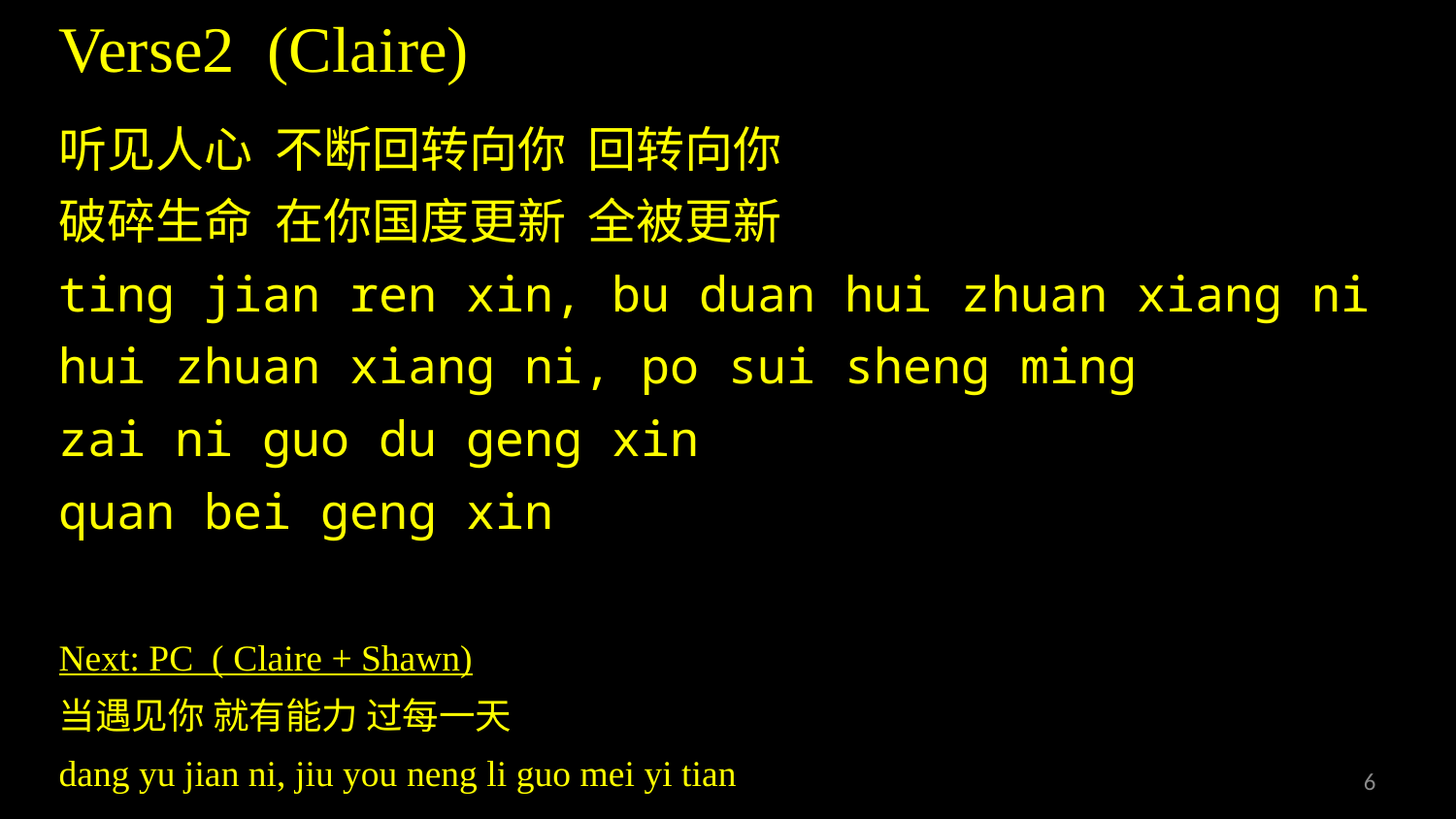

# Verse2  (Claire)
听见人心  不断回转向你  回转向你
破碎生命  在你国度更新  全被更新
ting jian ren xin, bu duan hui zhuan xiang ni
hui zhuan xiang ni, po sui sheng ming
zai ni guo du geng xin
quan bei geng xin

Next: PC  ( Claire + Shawn)
当遇见你 就有能力 过每一天
dang yu jian ni, jiu you neng li guo mei yi tian
6